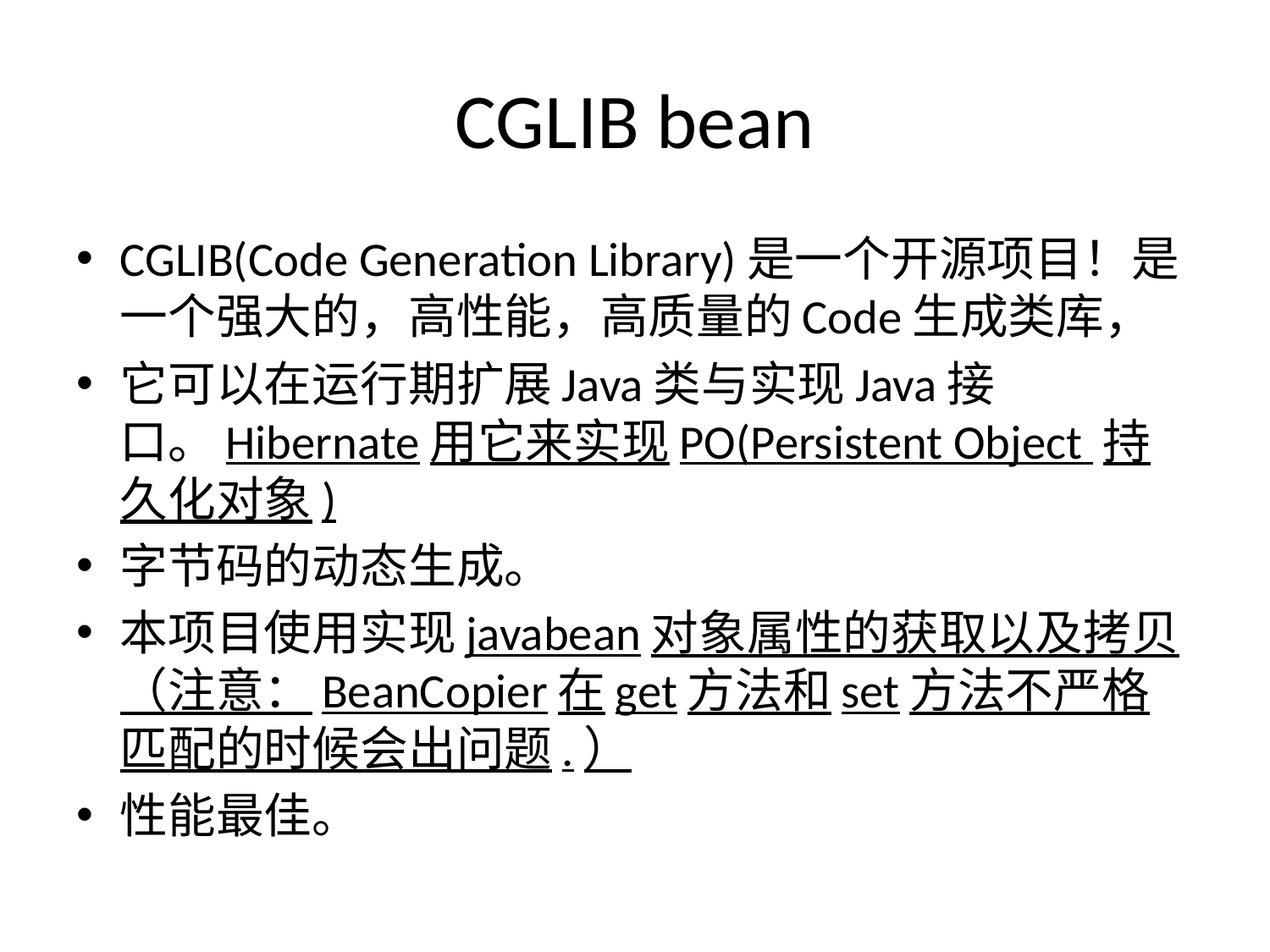

# CGLIB bean
CGLIB(Code Generation Library)是一个开源项目！是一个强大的，高性能，高质量的Code生成类库，
它可以在运行期扩展Java类与实现Java接口。Hibernate用它来实现PO(Persistent Object 持久化对象)
字节码的动态生成。
本项目使用实现javabean对象属性的获取以及拷贝（注意：BeanCopier在get方法和set方法不严格匹配的时候会出问题.）
性能最佳。